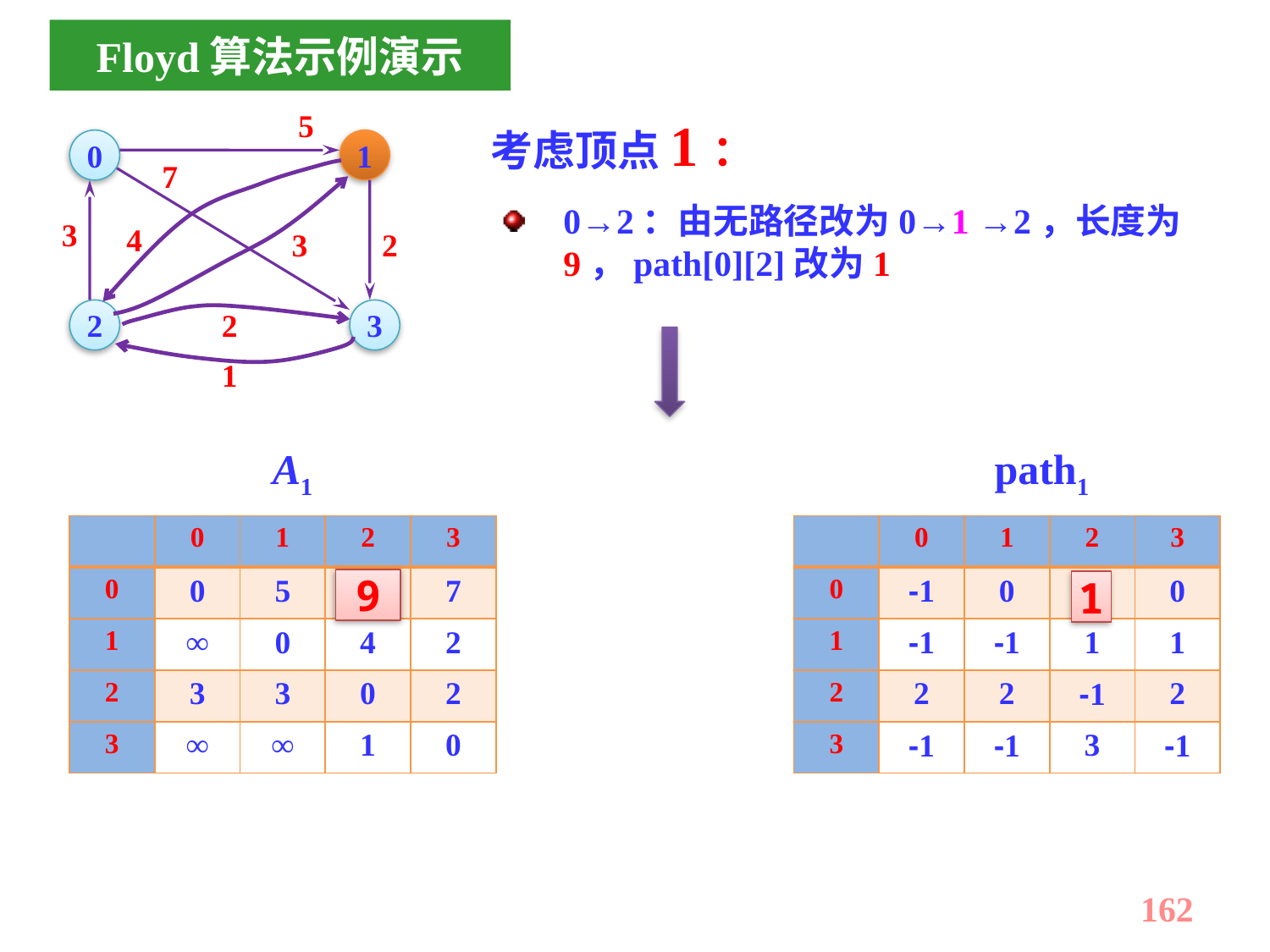

Floyd算法示例演示
5
0
1

7

3
4
3
2
2
2
3

1
考虑顶点1：
0→2：由无路径改为0→1 →2，长度为9，path[0][2]改为1

A1
path1
|  | 0 | 1 | 2 | 3 |
| --- | --- | --- | --- | --- |
| 0 | 0 | 5 | ∞ | 7 |
| 1 | ∞ | 0 | 4 | 2 |
| 2 | 3 | 3 | 0 | 2 |
| 3 | ∞ | ∞ | 1 | 0 |
|  | 0 | 1 | 2 | 3 |
| --- | --- | --- | --- | --- |
| 0 | -1 | 0 | -1 | 0 |
| 1 | -1 | -1 | 1 | 1 |
| 2 | 2 | 2 | -1 | 2 |
| 3 | -1 | -1 | 3 | -1 |
9
1
162